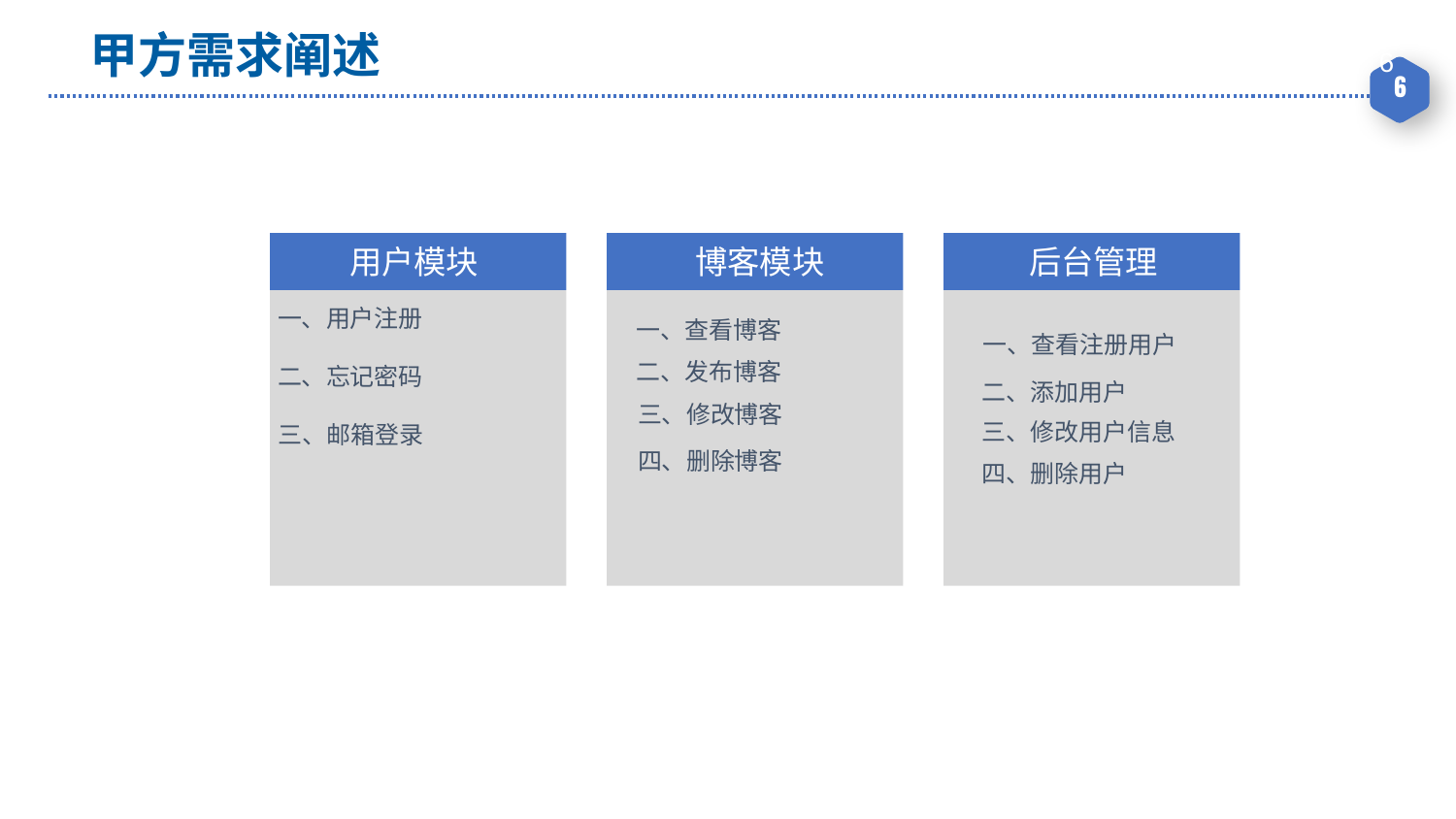

甲方需求阐述
6

用户模块
博客模块
后台管理
一、用户注册
一、查看博客
一、查看注册用户
二、发布博客
二、忘记密码
二、添加用户
三、修改博客
三、修改用户信息
三、邮箱登录
四、删除博客
四、删除用户